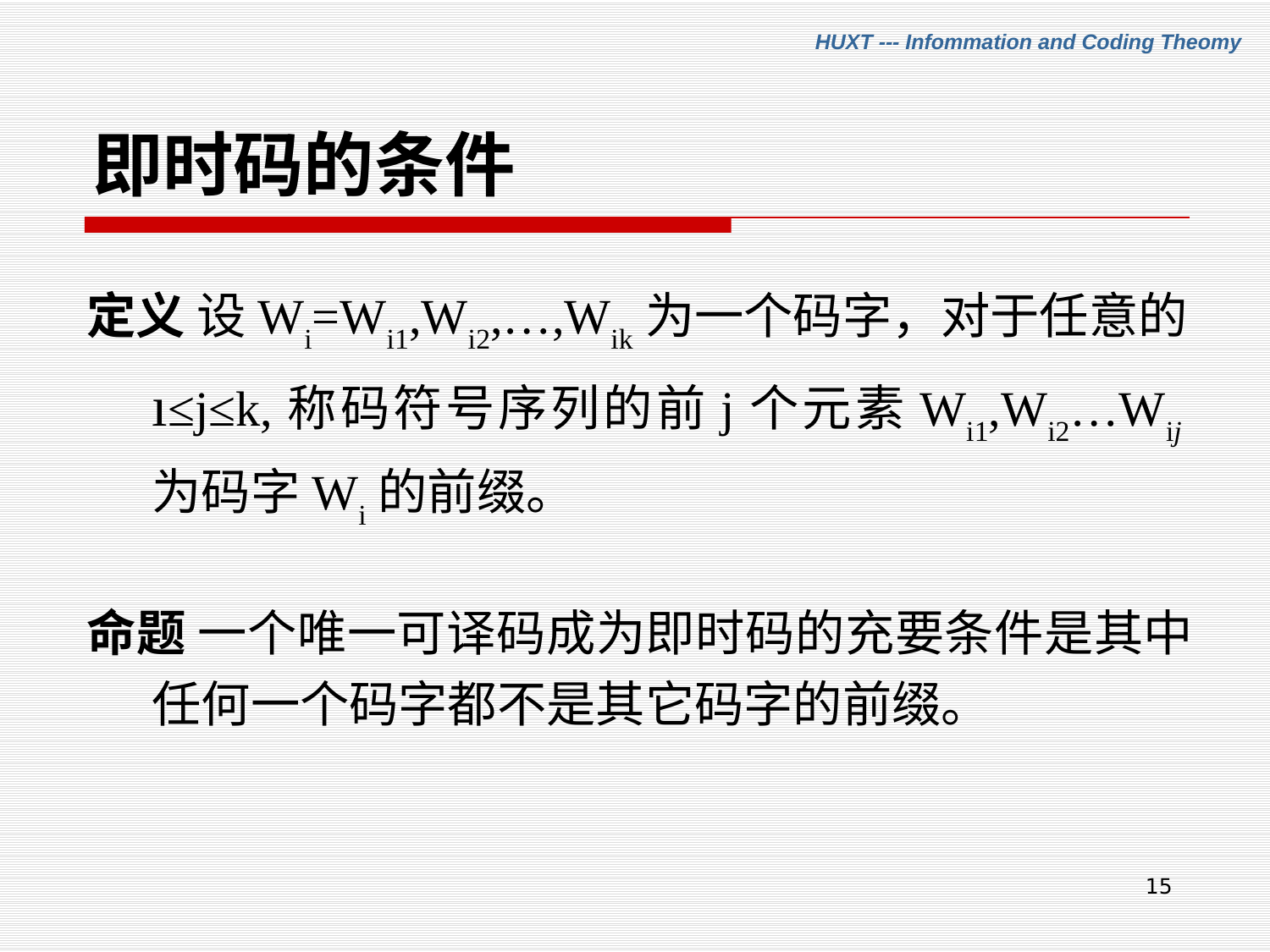

# 即时码的条件
定义 设Wi=Wi1,Wi2,…,Wik为一个码字，对于任意的ı≤j≤k,称码符号序列的前j个元素Wi1,Wi2…Wij为码字Wi的前缀。

命题 一个唯一可译码成为即时码的充要条件是其中任何一个码字都不是其它码字的前缀。
15